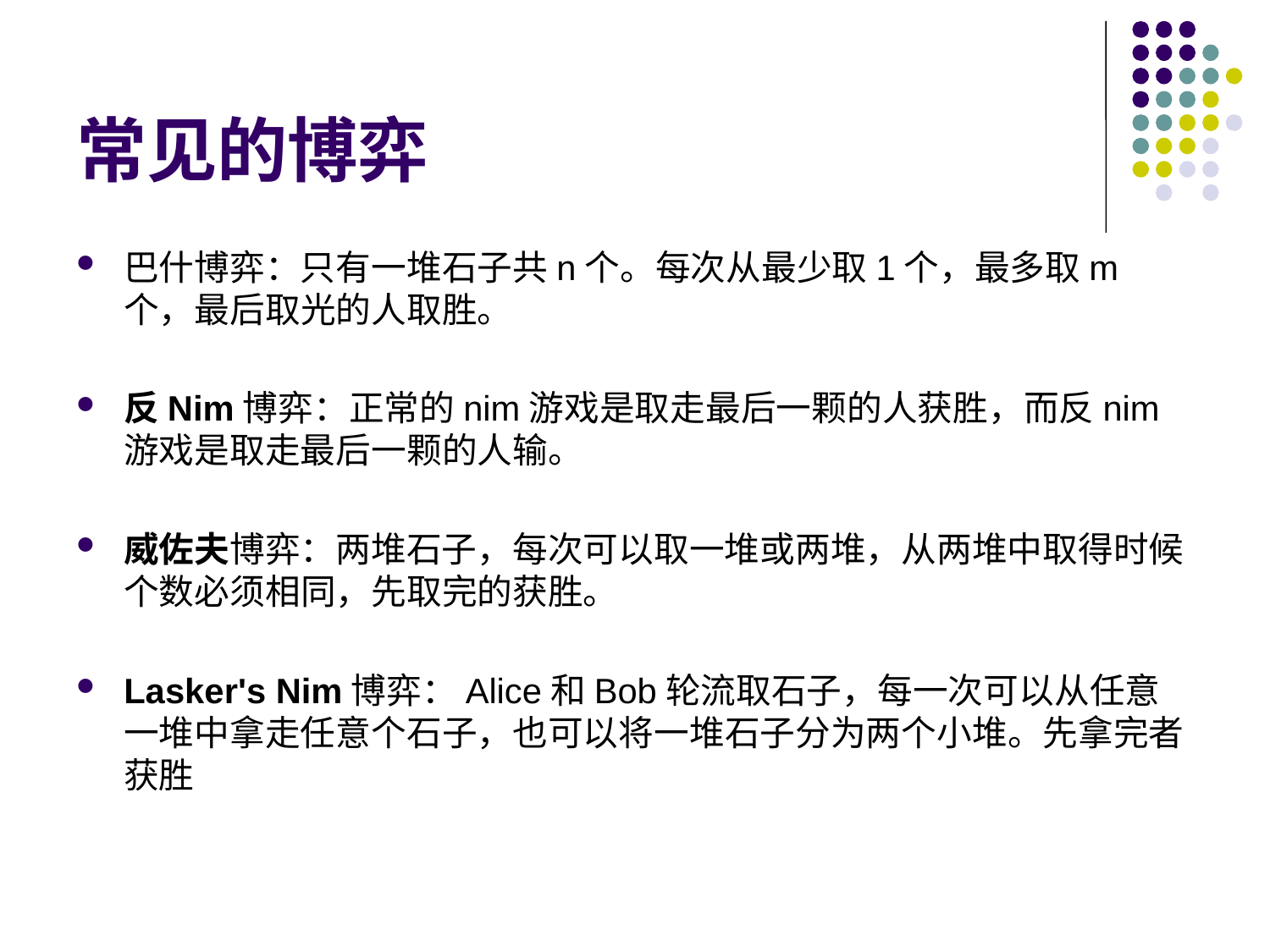

# 常见的博弈
巴什博弈：只有一堆石子共n个。每次从最少取1个，最多取m个，最后取光的人取胜。

反Nim博弈：正常的nim游戏是取走最后一颗的人获胜，而反nim游戏是取走最后一颗的人输。

威佐夫博弈：两堆石子，每次可以取一堆或两堆，从两堆中取得时候个数必须相同，先取完的获胜。

Lasker's Nim博弈：Alice和Bob轮流取石子，每一次可以从任意一堆中拿走任意个石子，也可以将一堆石子分为两个小堆。先拿完者获胜